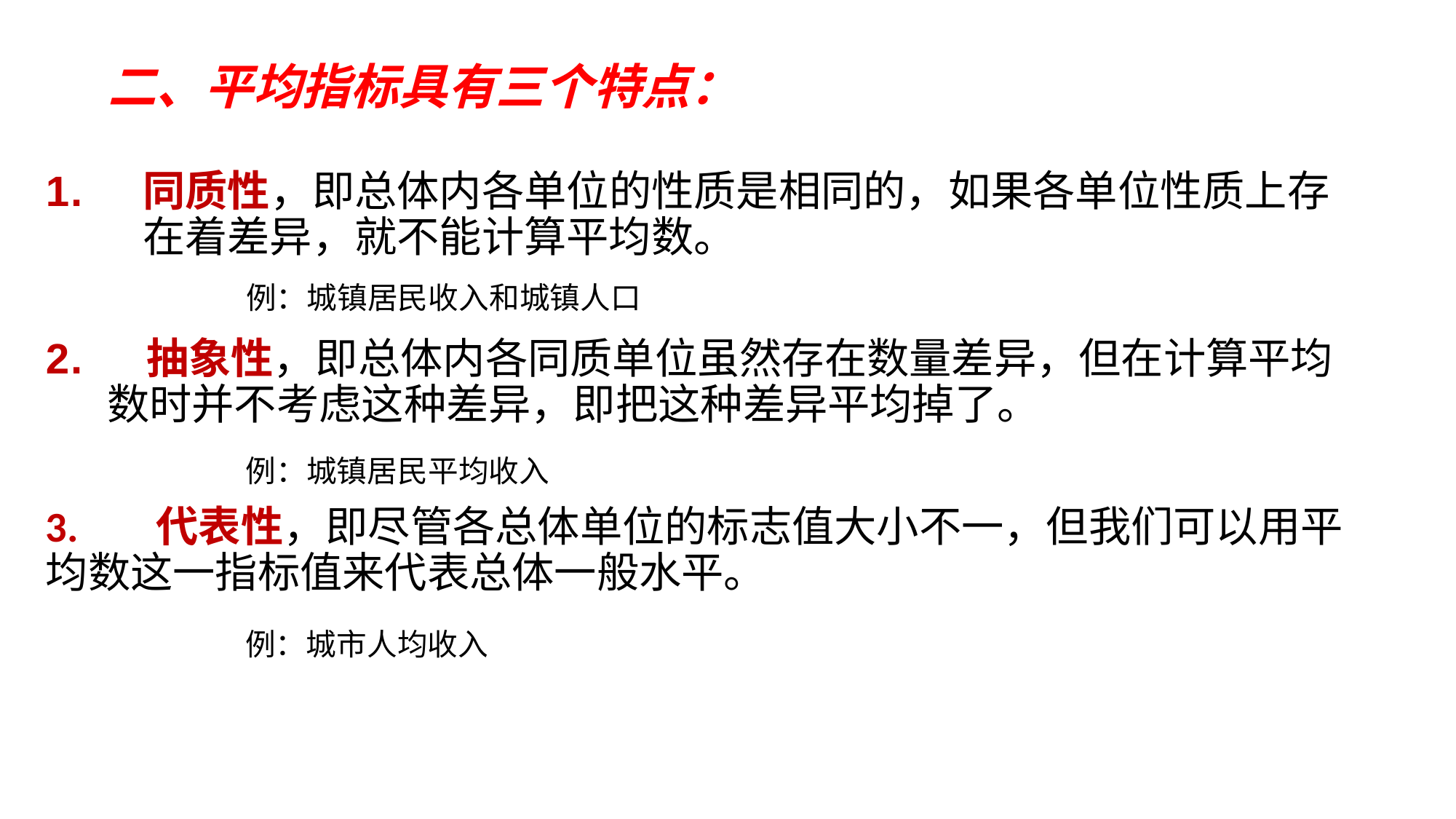

二、平均指标具有三个特点：
同质性，即总体内各单位的性质是相同的，如果各单位性质上存在着差异，就不能计算平均数。

   抽象性，即总体内各同质单位虽然存在数量差异，但在计算平均数时并不考虑这种差异，即把这种差异平均掉了。

3.       代表性，即尽管各总体单位的标志值大小不一，但我们可以用平均数这一指标值来代表总体一般水平。
 例：城镇居民收入和城镇人口
 例：城镇居民平均收入
 例：城市人均收入